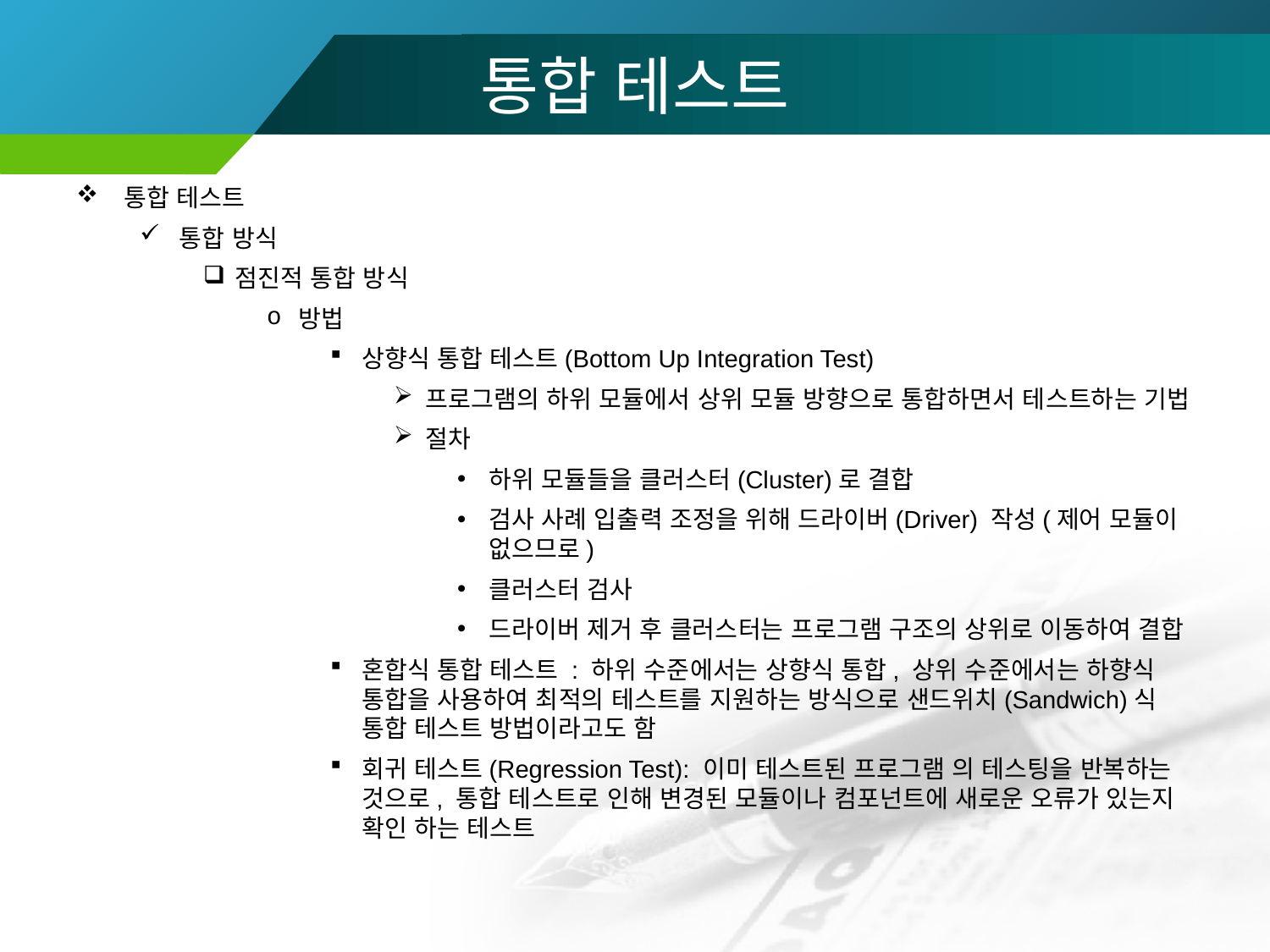

# 통합 테스트
통합 테스트
통합 방식
점진적 통합 방식
방법
상향식 통합 테스트(Bottom Up Integration Test)
프로그램의 하위 모듈에서 상위 모듈 방향으로 통합하면서 테스트하는 기법
절차
하위 모듈들을 클러스터(Cluster)로 결합
검사 사례 입출력 조정을 위해 드라이버(Driver) 작성(제어 모듈이 없으므로)
클러스터 검사
드라이버 제거 후 클러스터는 프로그램 구조의 상위로 이동하여 결합
혼합식 통합 테스트 : 하위 수준에서는 상향식 통합, 상위 수준에서는 하향식 통합을 사용하여 최적의 테스트를 지원하는 방식으로 샌드위치(Sandwich)식 통합 테스트 방법이라고도 함
회귀 테스트(Regression Test): 이미 테스트된 프로그램 의 테스팅을 반복하는 것으로, 통합 테스트로 인해 변경된 모듈이나 컴포넌트에 새로운 오류가 있는지 확인 하는 테스트